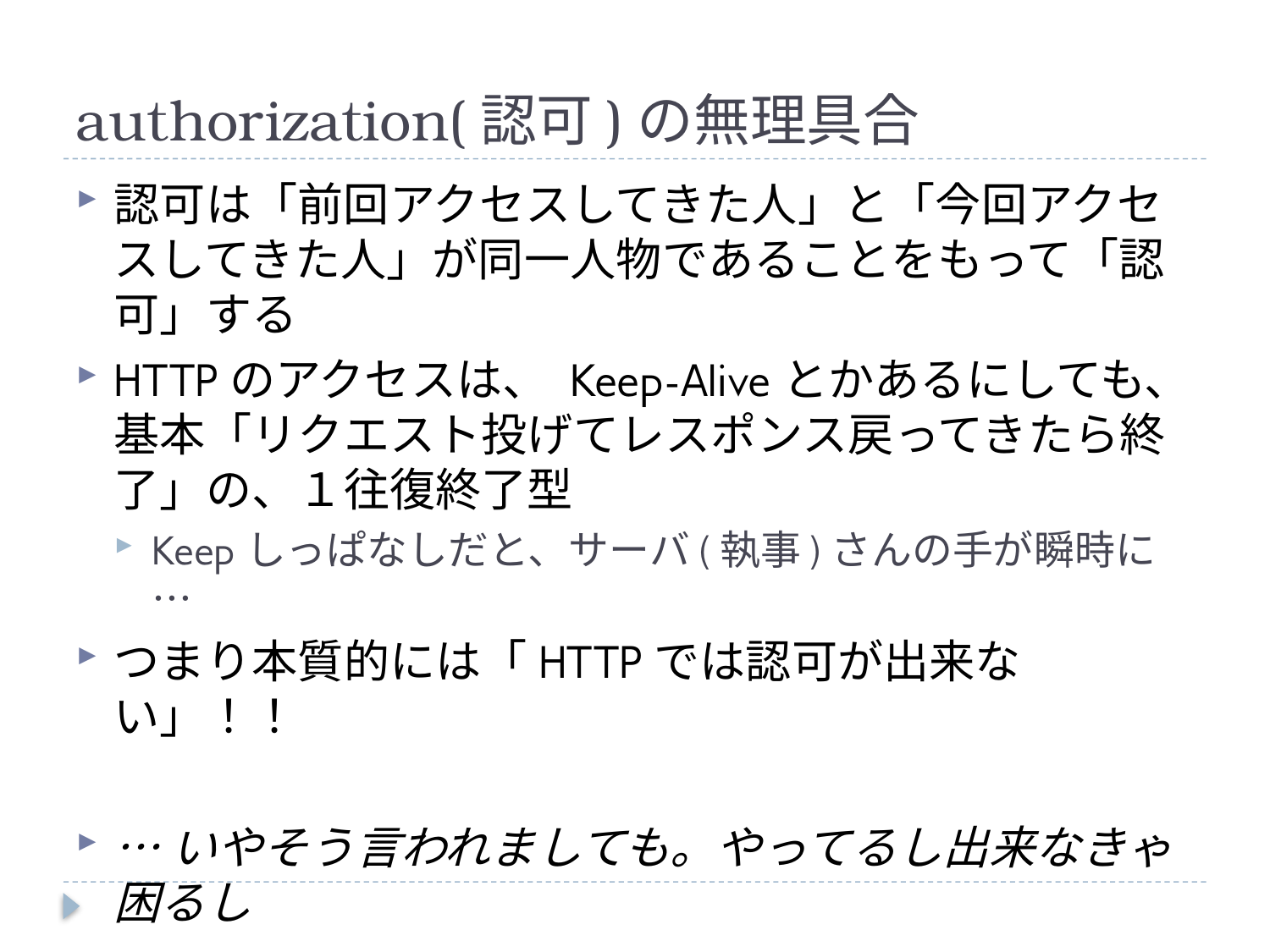

# authorization(認可)の無理具合
認可は「前回アクセスしてきた人」と「今回アクセスしてきた人」が同一人物であることをもって「認可」する
HTTPのアクセスは、 Keep-Aliveとかあるにしても、基本「リクエスト投げてレスポンス戻ってきたら終了」の、１往復終了型
Keepしっぱなしだと、サーバ(執事)さんの手が瞬時に…
つまり本質的には「HTTPでは認可が出来ない」！！

…いやそう言われましても。やってるし出来なきゃ困るし